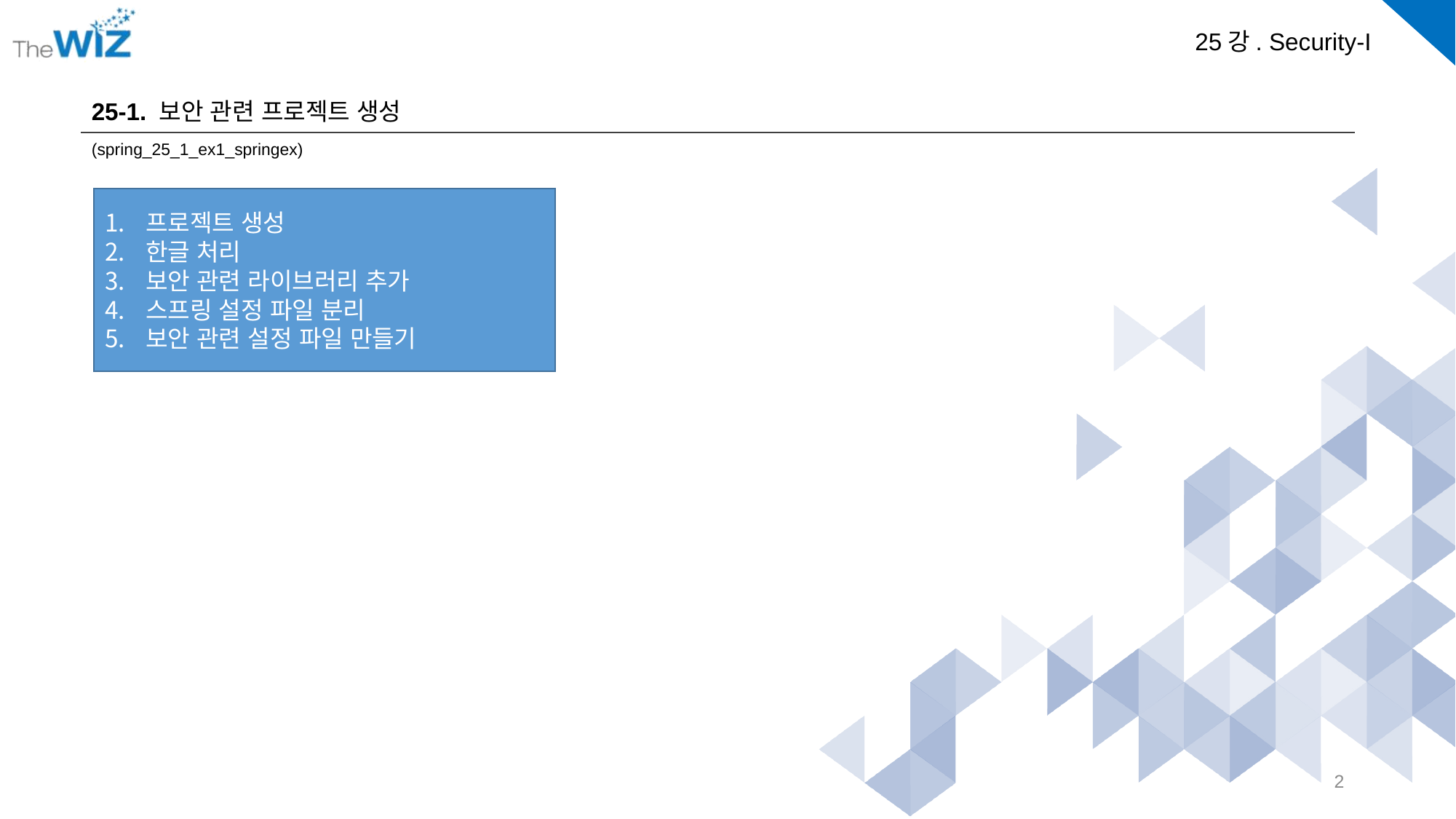

25-1. 보안 관련 프로젝트 생성
(spring_25_1_ex1_springex)
프로젝트 생성
한글 처리
보안 관련 라이브러리 추가
스프링 설정 파일 분리
보안 관련 설정 파일 만들기
2